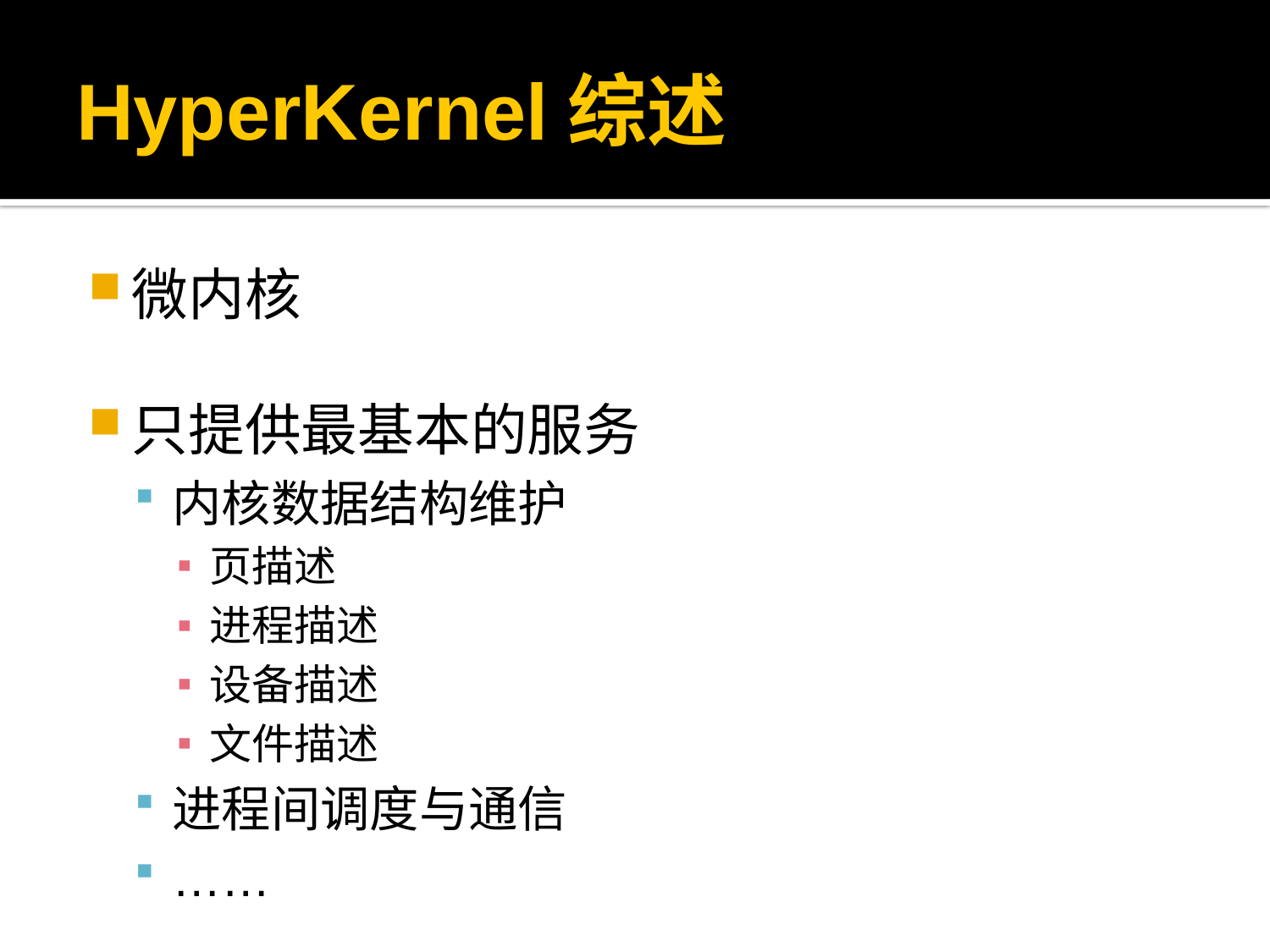

# HyperKernel综述
微内核

只提供最基本的服务
内核数据结构维护
页描述
进程描述
设备描述
文件描述
进程间调度与通信
……